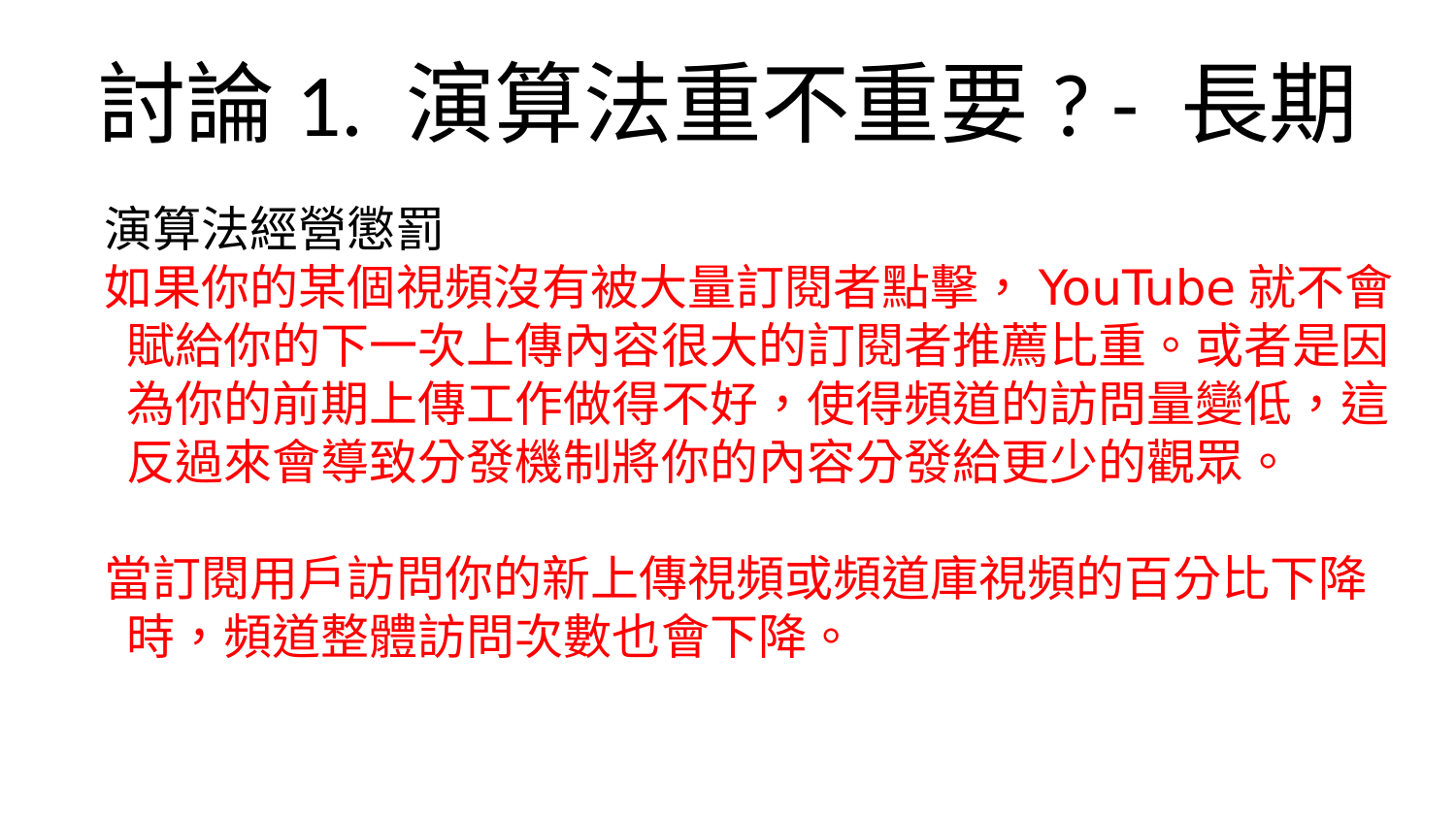

# 討論1. 演算法重不重要? - 長期
演算法經營懲罰
如果你的某個視頻沒有被大量訂閱者點擊，YouTube就不會賦給你的下一次上傳內容很大的訂閱者推薦比重。或者是因為你的前期上傳工作做得不好，使得頻道的訪問量變低，這反過來會導致分發機制將你的內容分發給更少的觀眾。

當訂閱用戶訪問你的新上傳視頻或頻道庫視頻的百分比下降時，頻道整體訪問次數也會下降。